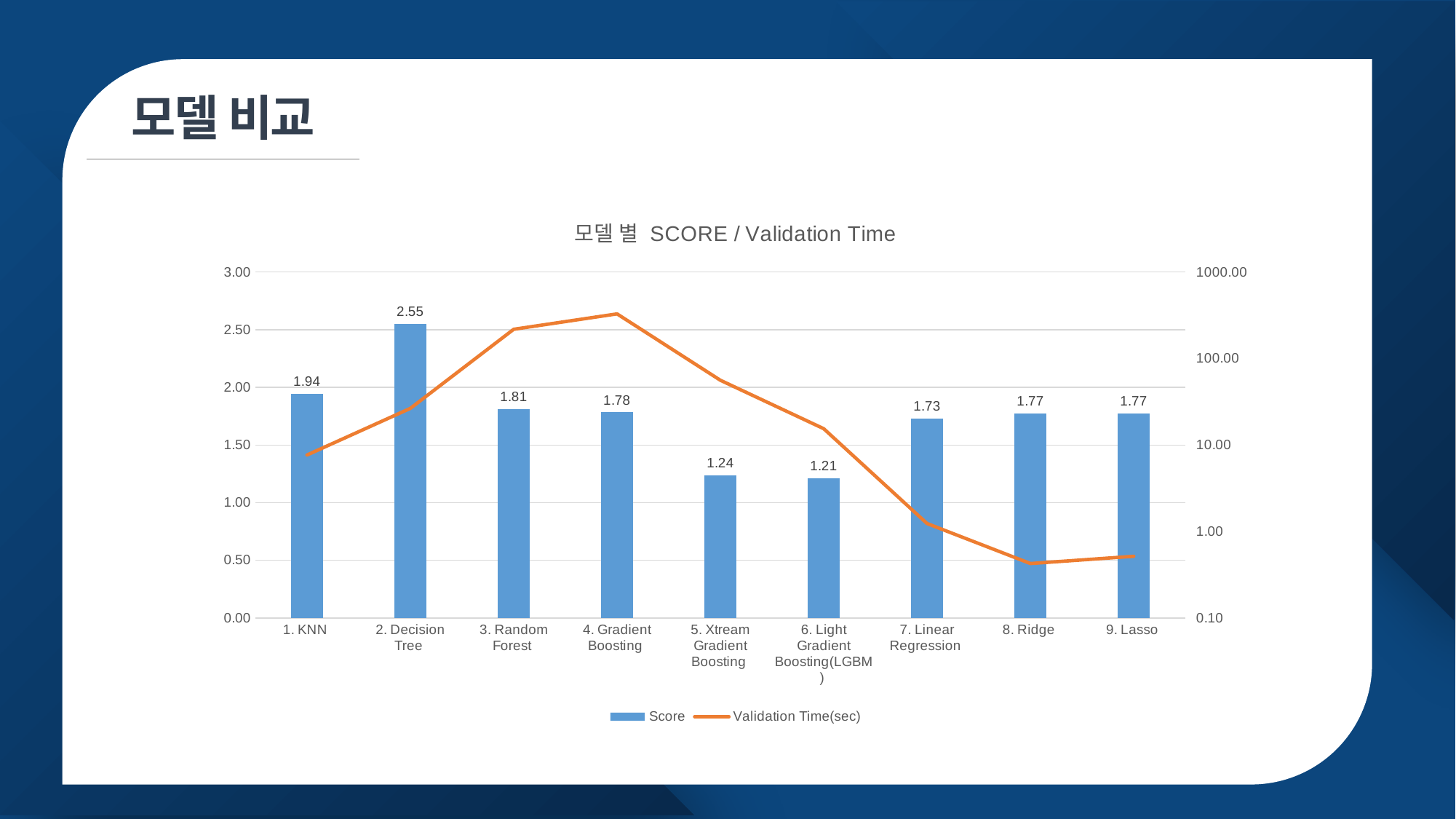

모델 비교

### Chart: 모델 별 SCORE / Validation Time

| Category | Score | Validation Time(sec) |
|---|---|---|
| 1. KNN  | 1.94338889999999 | 7.655 |
| 2. Decision Tree  | 2.54751774999999 | 26.495 |
| 3. Random Forest  | 1.8117575725 | 217.759 |
| 4. Gradient Boosting  | 1.78268283683715 | 328.086 |
| 5. Xtream Gradient Boosting  | 1.23722763183343 | 56.009 |
| 6. Light Gradient Boosting(LGBM)  | 1.20833709131022 | 15.442 |
| 7. Linear Regression  | 1.72818810903414 | 1.234 |
| 8. Ridge  | 1.77411226890572 | 0.425 |
| 9. Lasso  | 1.7728240915 | 0.516 |